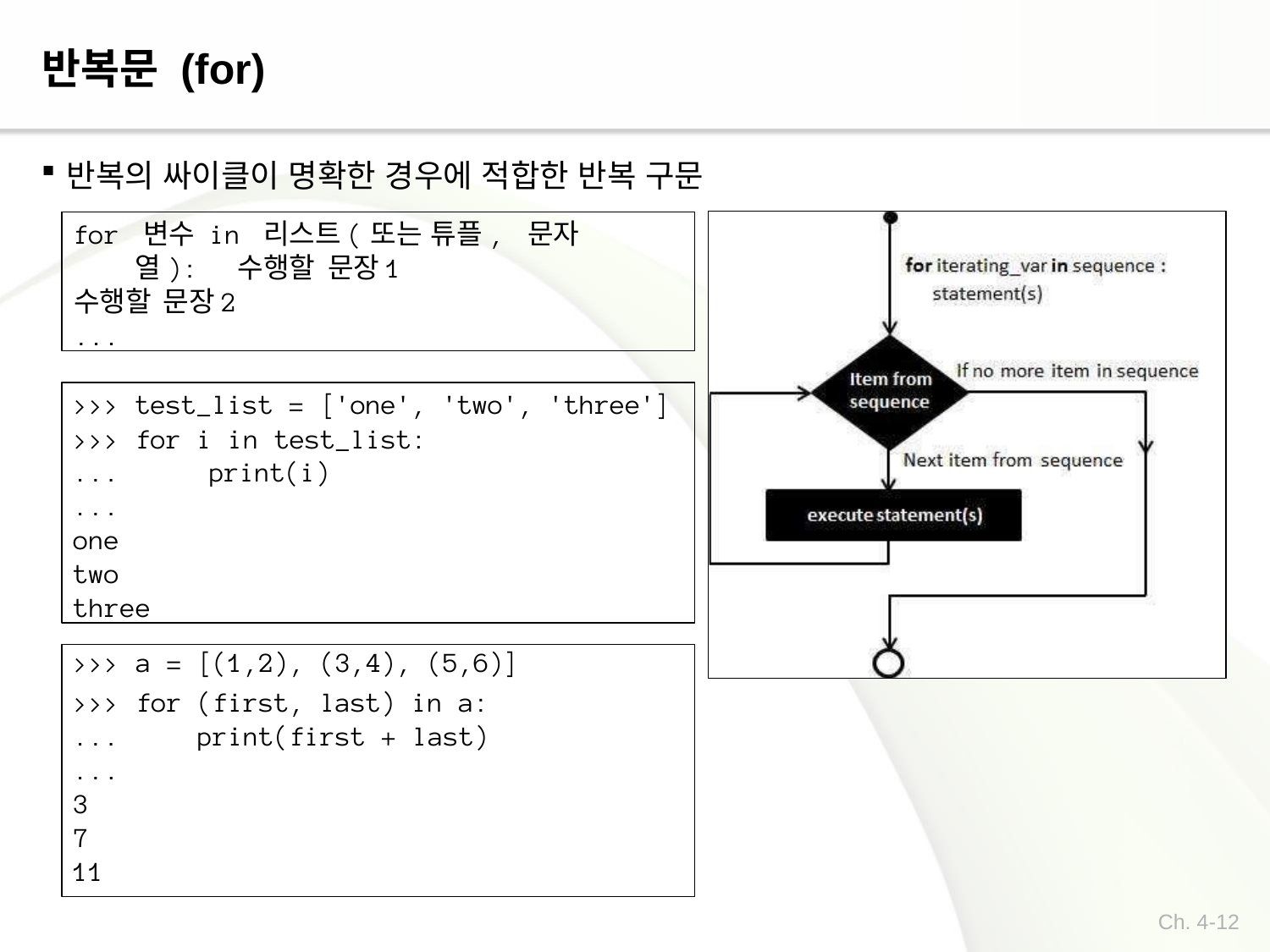

# 반복문 (for)
반복의 싸이클이 명확한 경우에 적합한 반복 구문

for 변수 in 리스트(또는 튜플, 문자열):  수행할 문장1
수행할 문장2
...
>>> test_list = ['one', 'two', 'three']
>>> for i in test_list:
...	print(i)
...
one  two  three

| >>> | a = | [(1,2), (3,4), (5,6)] |
| --- | --- | --- |
| >>> | for | (first, last) in a: |
| ... |  | print(first + last) |
| ... |  |  |
| 3 |  |  |
| 7 |  |  |
| 11 |  |  |
Ch. 4-12